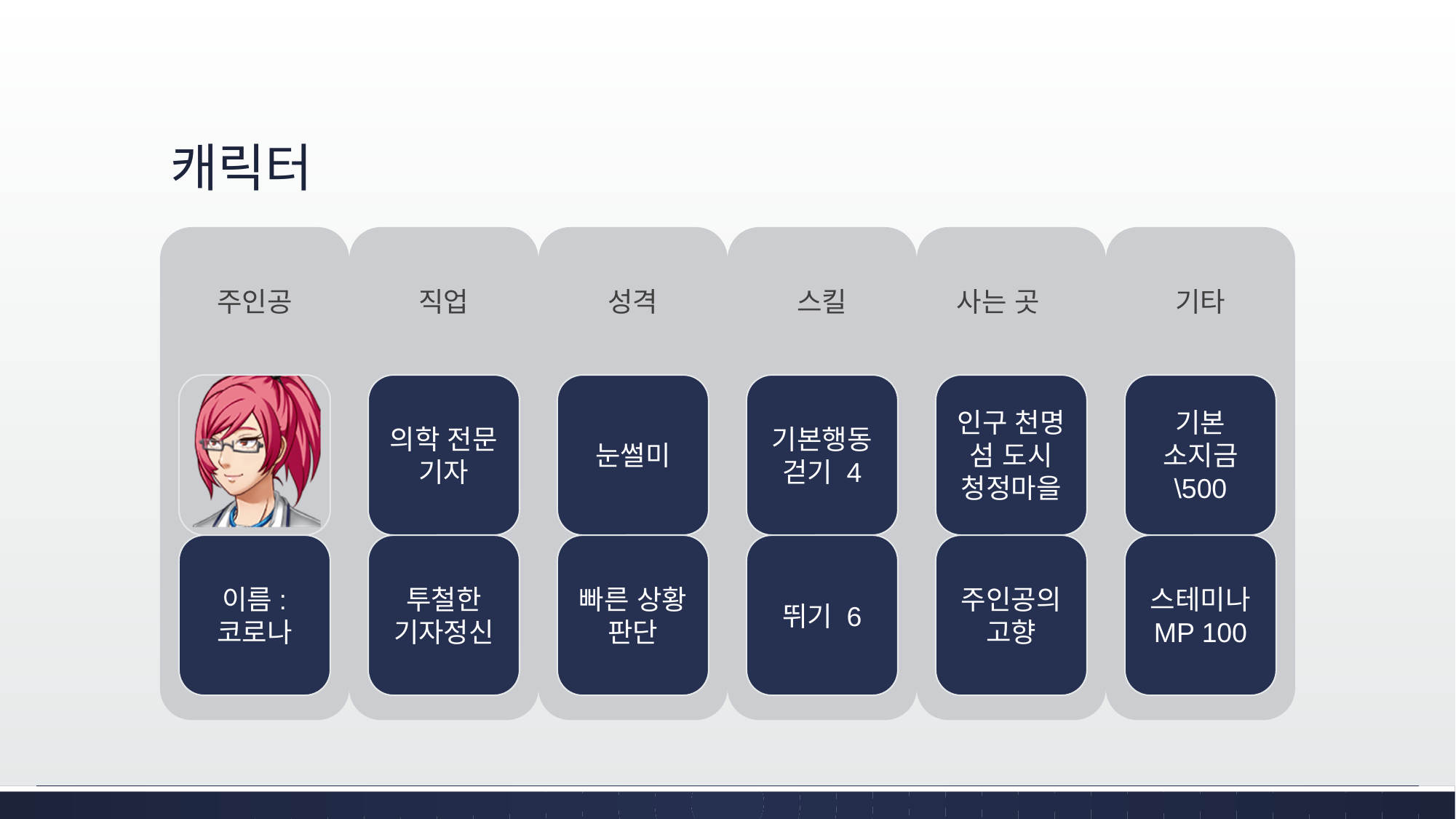

# 캐릭터
주인공
직업
의학 전문
기자
투철한
기자정신
성격
눈썰미
스킬
이름:
코로나
빠른 상황
판단
기본행동
걷기 4
뛰기 6
사는 곳
인구 천명
섬 도시
청정마을
주인공의
고향
기타
기본 소지금
\500
스테미나
MP 100